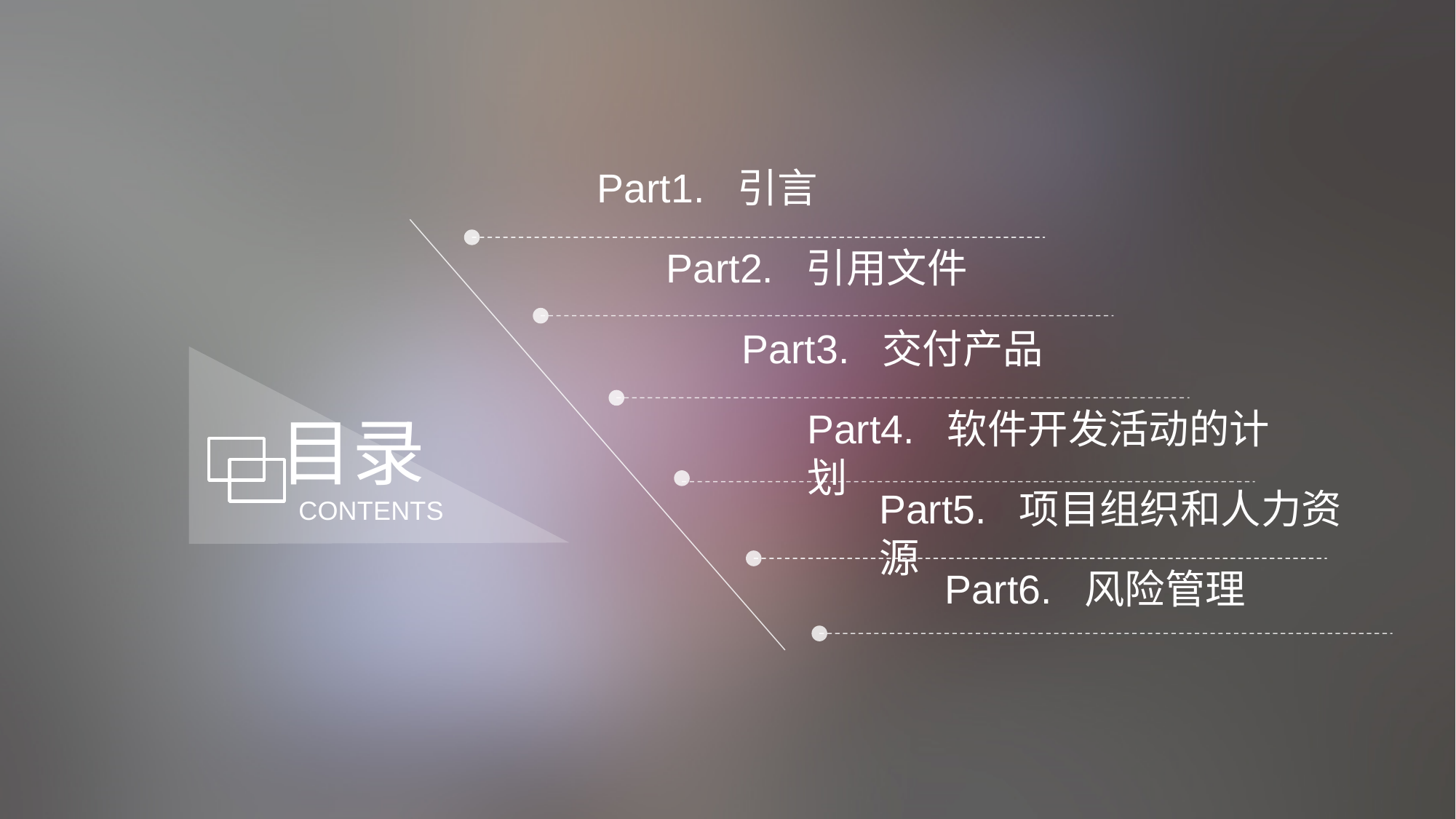

Part1.  引言

Part2.  引用文件

Part3.  交付产品

Part4.  软件开发活动的计划
目录

CONTENTS

Part5.  项目组织和人力资源

Part6.  风险管理